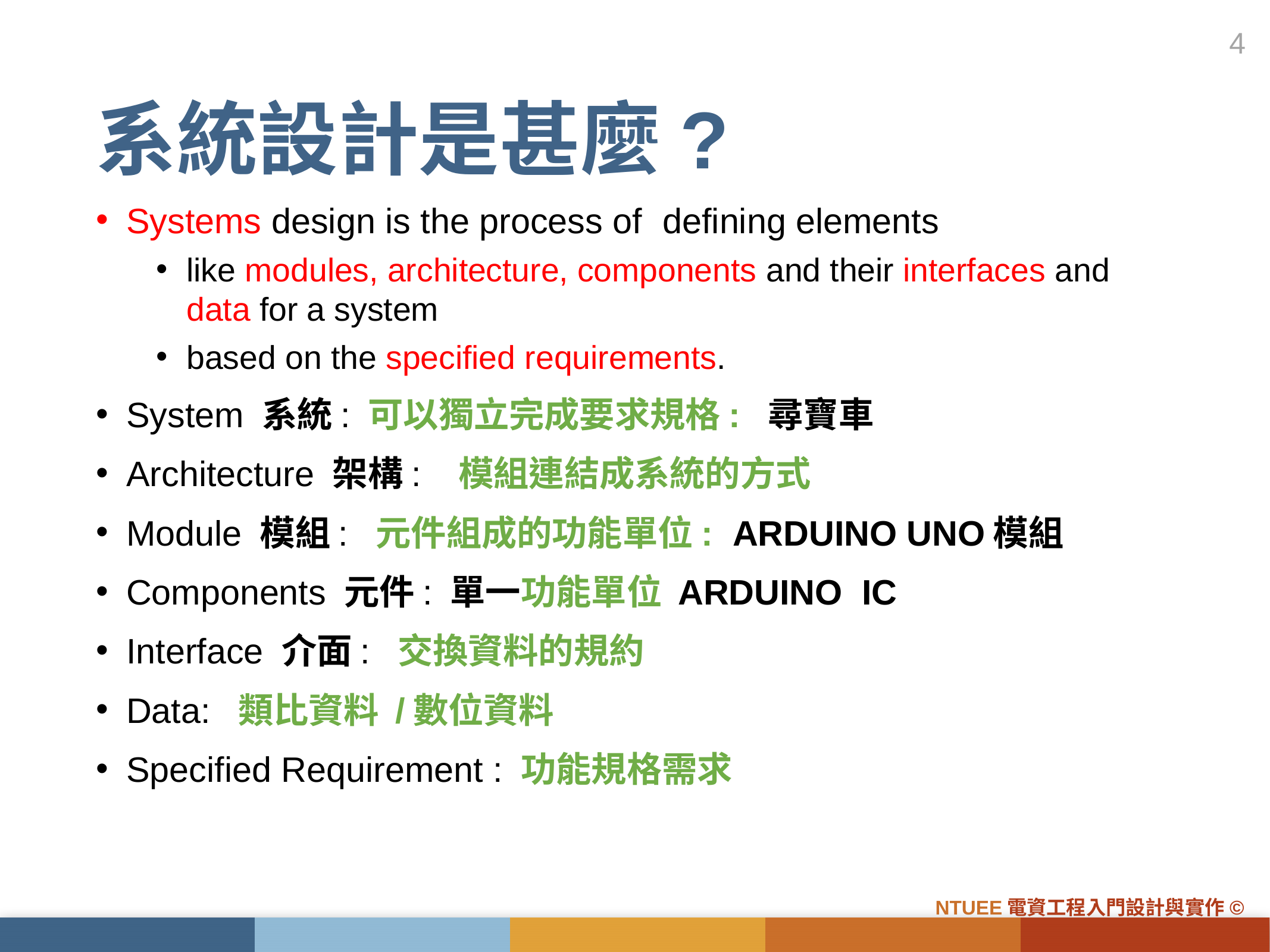

4
# 系統設計是甚麼?
Systems design is the process of  defining elements
like modules, architecture, components and their interfaces and data for a system
based on the specified requirements.
System 系統: 可以獨立完成要求規格:  尋寶車
Architecture 架構:   模組連結成系統的方式
Module 模組:  元件組成的功能單位:  ARDUINO UNO模組
Components 元件: 單一功能單位 ARDUINO  IC
Interface 介面:  交換資料的規約
Data:  類比資料 /數位資料
Specified Requirement : 功能規格需求